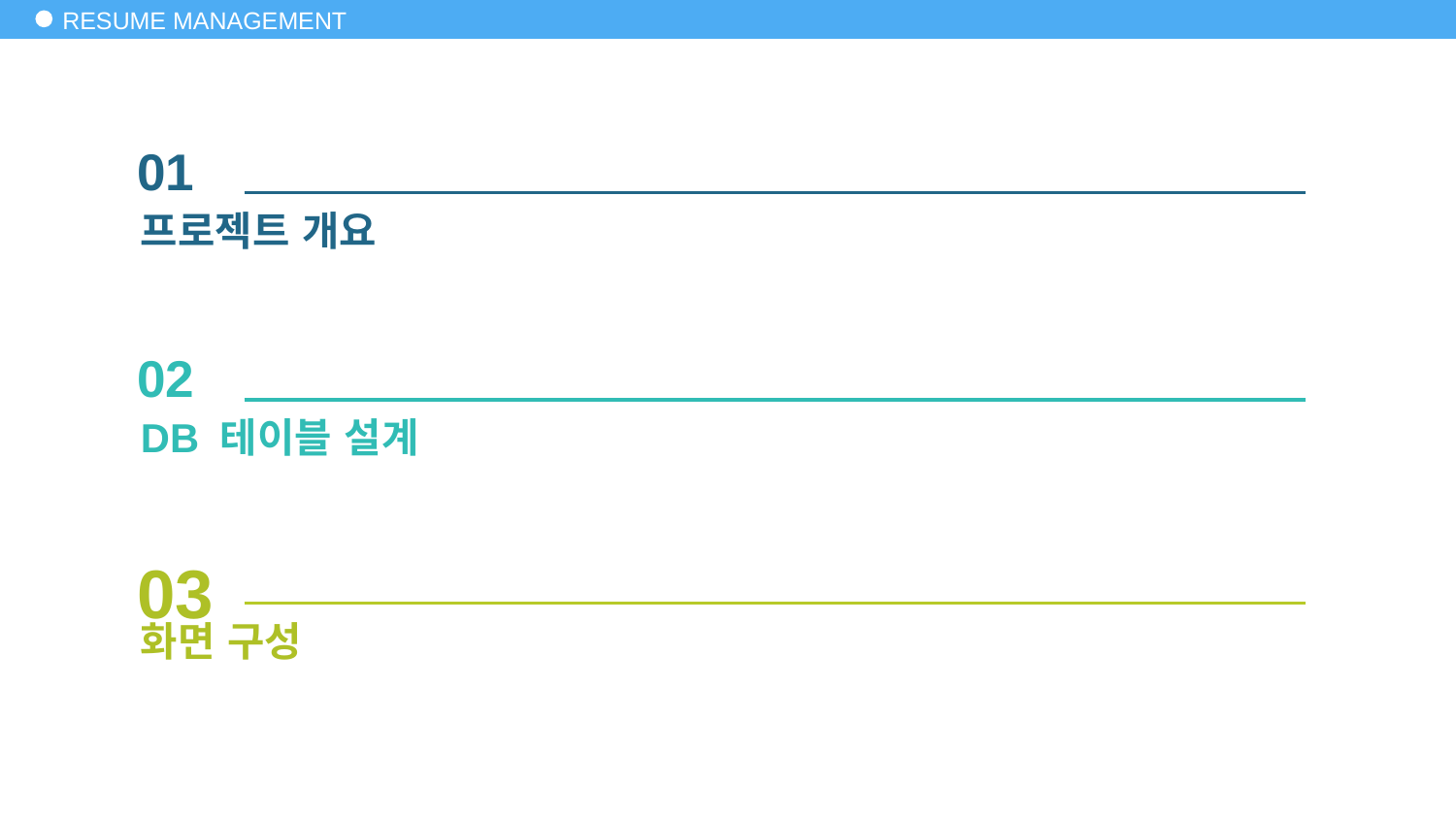

# RESUME MANAGEMENT
01
프로젝트 개요
02
DB 테이블 설계
03
화면 구성